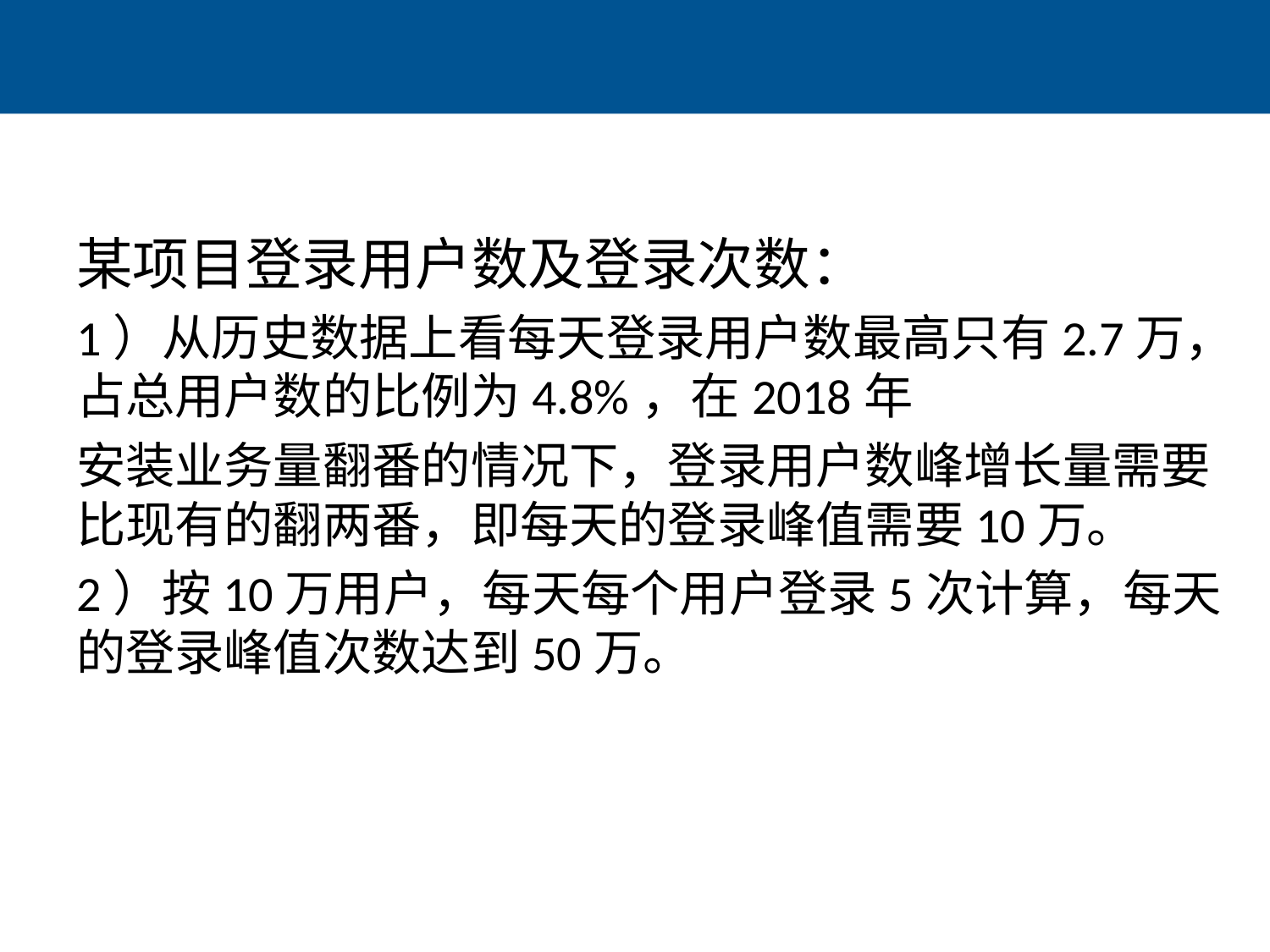

#
某项目登录用户数及登录次数：
1）从历史数据上看每天登录用户数最高只有2.7万，占总用户数的比例为4.8%，在2018年
安装业务量翻番的情况下，登录用户数峰增长量需要比现有的翻两番，即每天的登录峰值需要10万。
2）按10万用户，每天每个用户登录5次计算，每天的登录峰值次数达到50万。